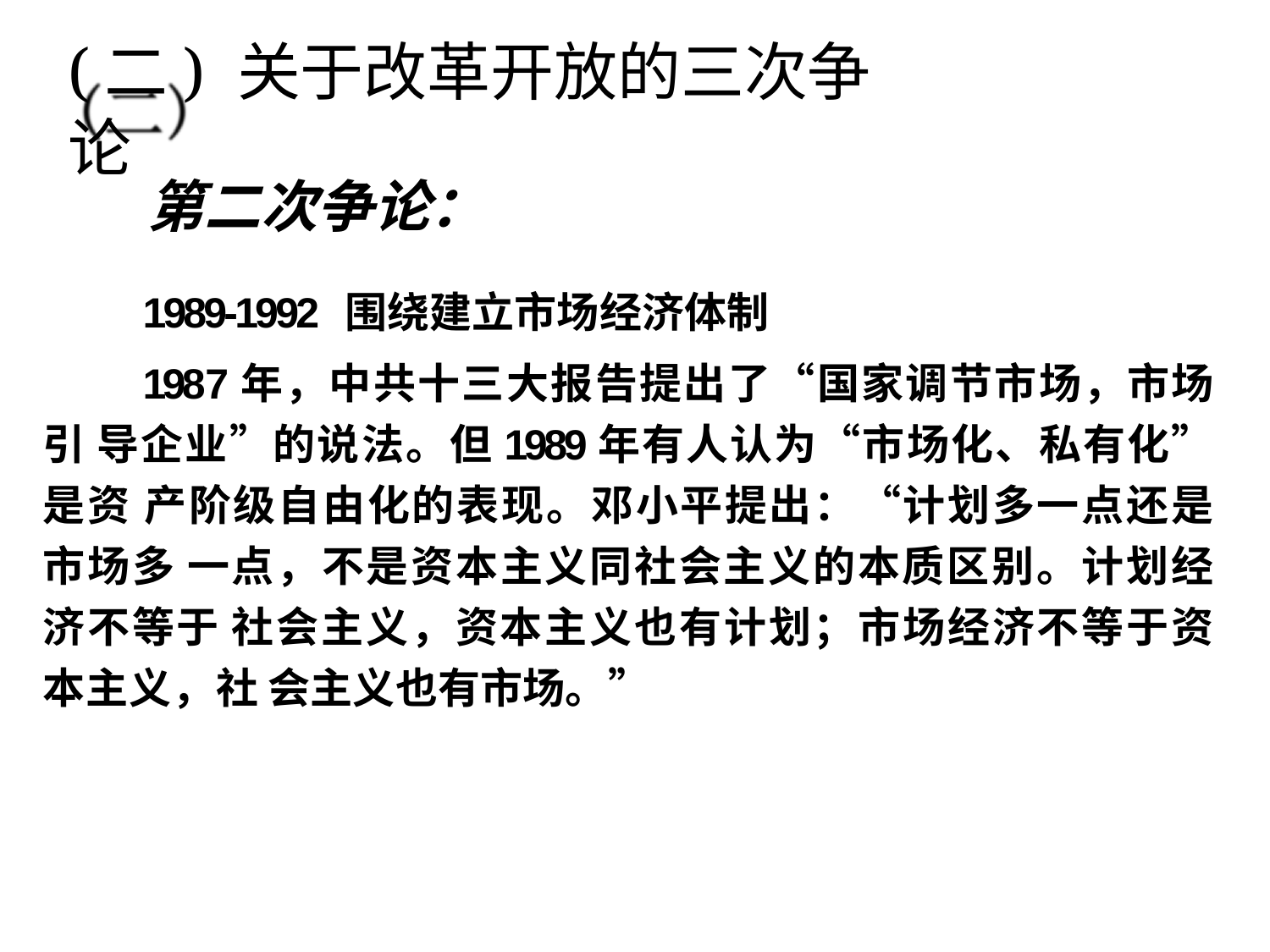

# (二) 关于改革开放的三次争论
第二次争论：
1989-1992 围绕建立市场经济体制
1987年，中共十三大报告提出了“国家调节市场，市场引 导企业”的说法。但1989年有人认为“市场化、私有化”是资 产阶级自由化的表现。邓小平提出：“计划多一点还是市场多 一点，不是资本主义同社会主义的本质区别。计划经济不等于 社会主义，资本主义也有计划；市场经济不等于资本主义，社 会主义也有市场。”